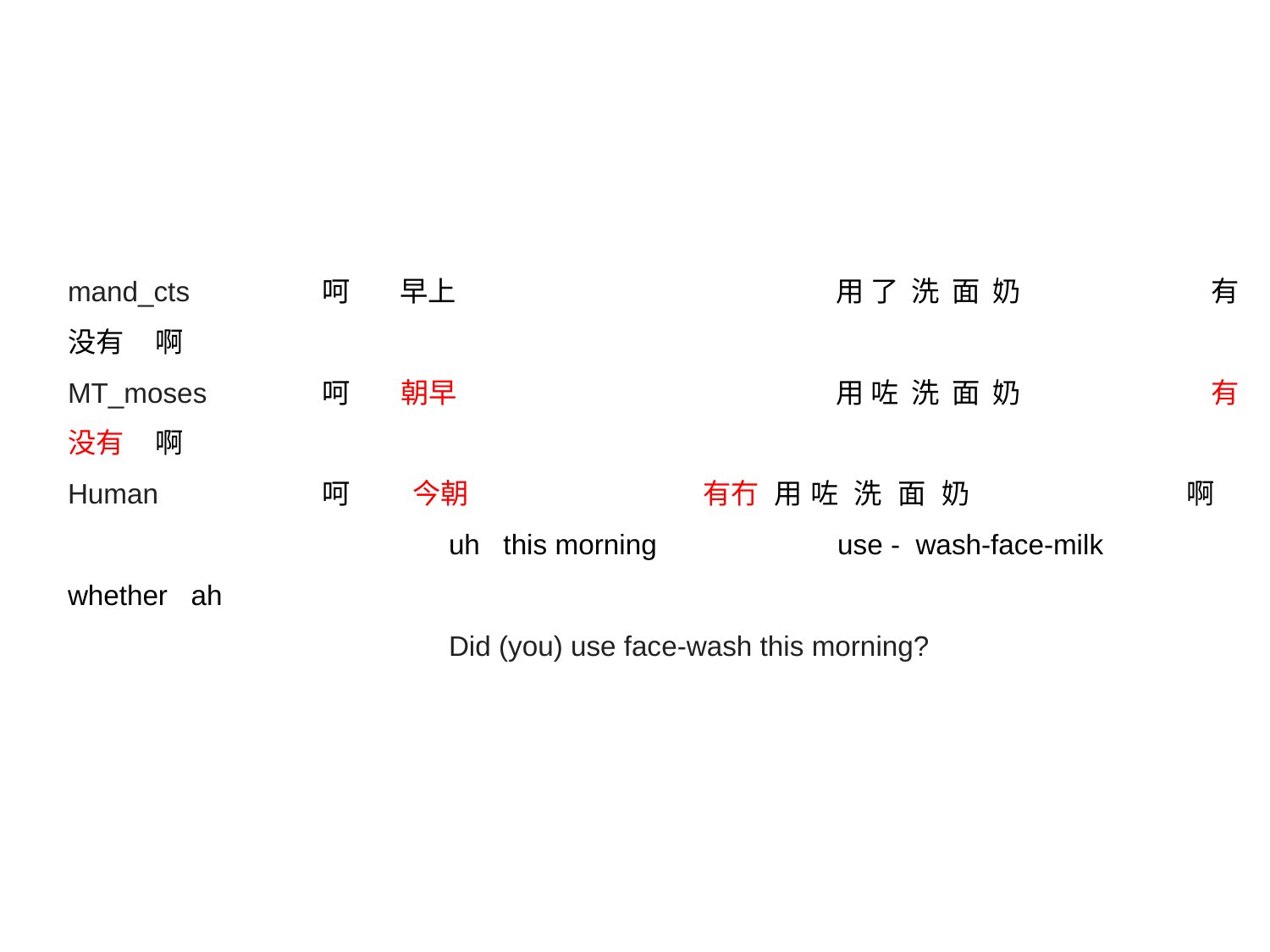

# mand_cts 	呵        早上 			 用 了  洗  面  奶 		有没有     啊 MT_moses	呵        朝早 		  	 用 咗  洗  面  奶 		有没有     啊 Human		呵        今朝 		有冇  用 咗  洗  面  奶                                  啊 uh   this morning 		 use -  wash-face-milk	whether   ah Did (you) use face-wash this morning?